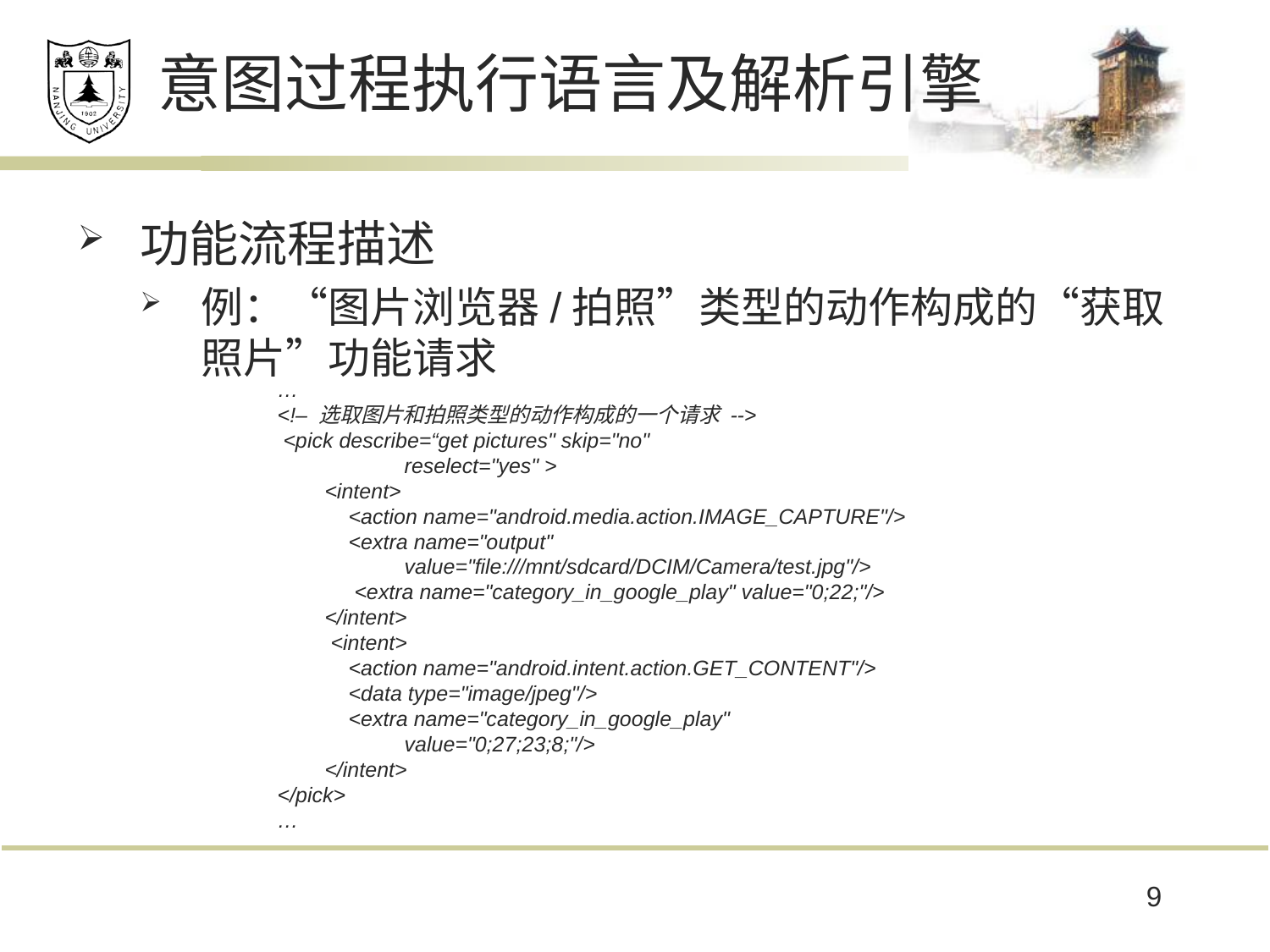

# 意图过程执行语言及解析引擎
功能流程描述
例：“图片浏览器/拍照”类型的动作构成的“获取照片”功能请求

…
<!– 选取图片和拍照类型的动作构成的一个请求 -->
 <pick describe=“get pictures" skip="no"
	reselect="yes" >
        <intent>
            <action name="android.media.action.IMAGE_CAPTURE"/>
            <extra name="output"
	value="file:///mnt/sdcard/DCIM/Camera/test.jpg"/>
             <extra name="category_in_google_play" value="0;22;"/>
        </intent>
         <intent>
            <action name="android.intent.action.GET_CONTENT"/>
            <data type="image/jpeg"/>
            <extra name="category_in_google_play"
	value="0;27;23;8;"/>
        </intent>
</pick>
…
9